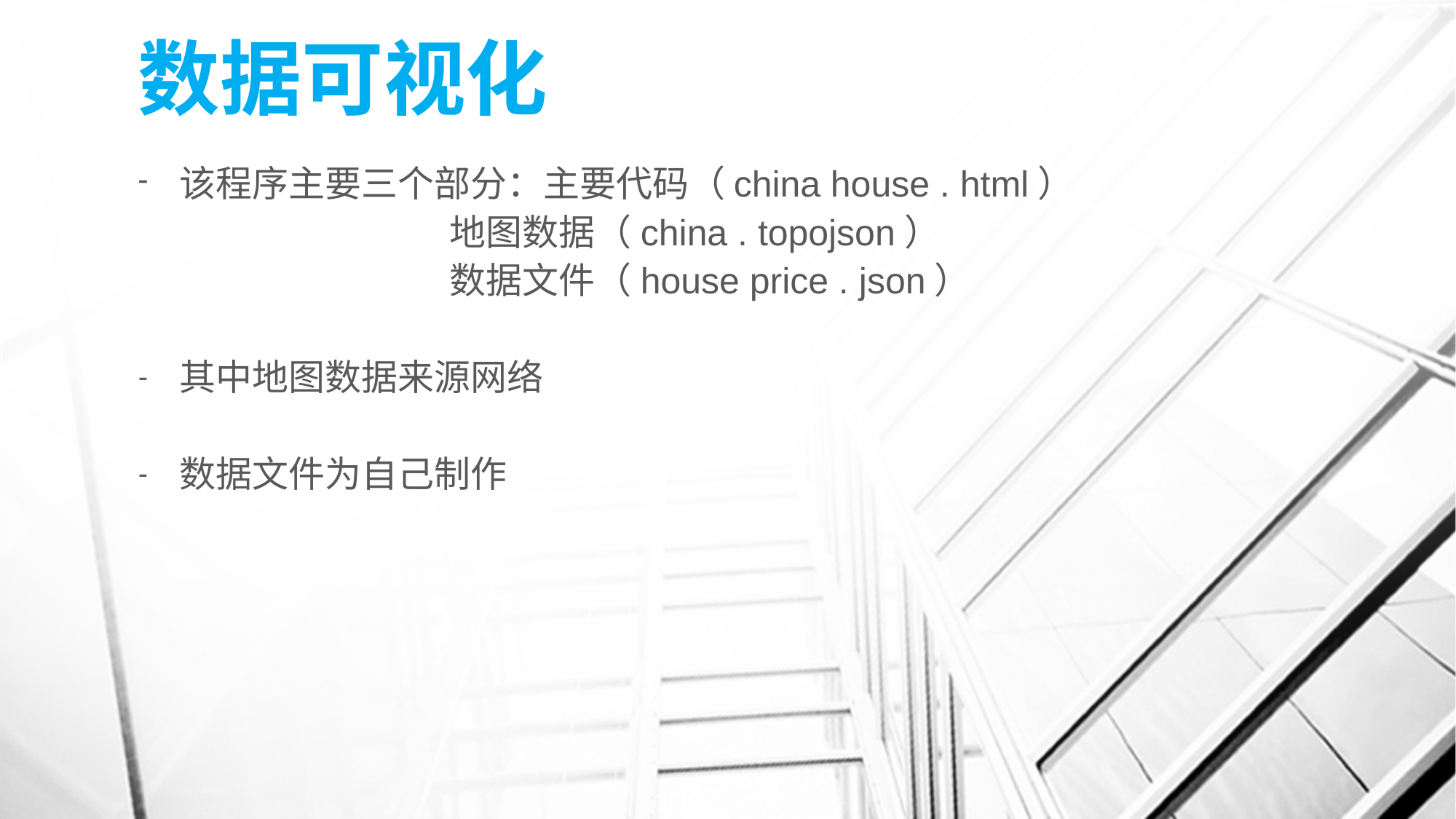

# 数据可视化
该程序主要三个部分：主要代码（china house . html）
                                     地图数据（china . topojson）
                                     数据文件（house price . json）

其中地图数据来源网络

数据文件为自己制作